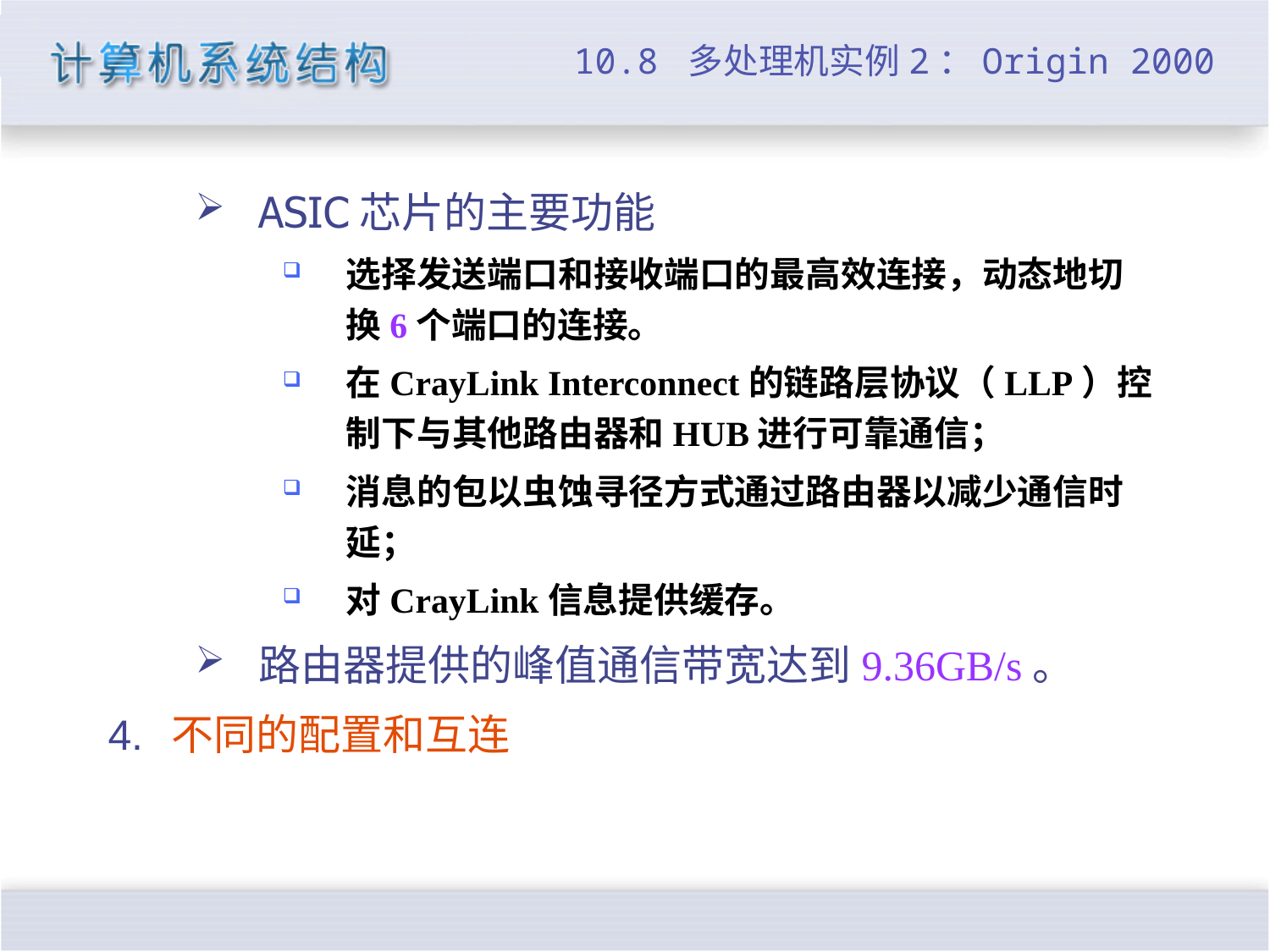

# 10.8 多处理机实例2：Origin 2000
ASIC芯片的主要功能
选择发送端口和接收端口的最高效连接，动态地切换6个端口的连接。
在CrayLink Interconnect的链路层协议（LLP）控制下与其他路由器和HUB进行可靠通信；
消息的包以虫蚀寻径方式通过路由器以减少通信时延；
对CrayLink信息提供缓存。
路由器提供的峰值通信带宽达到9.36GB/s。
不同的配置和互连